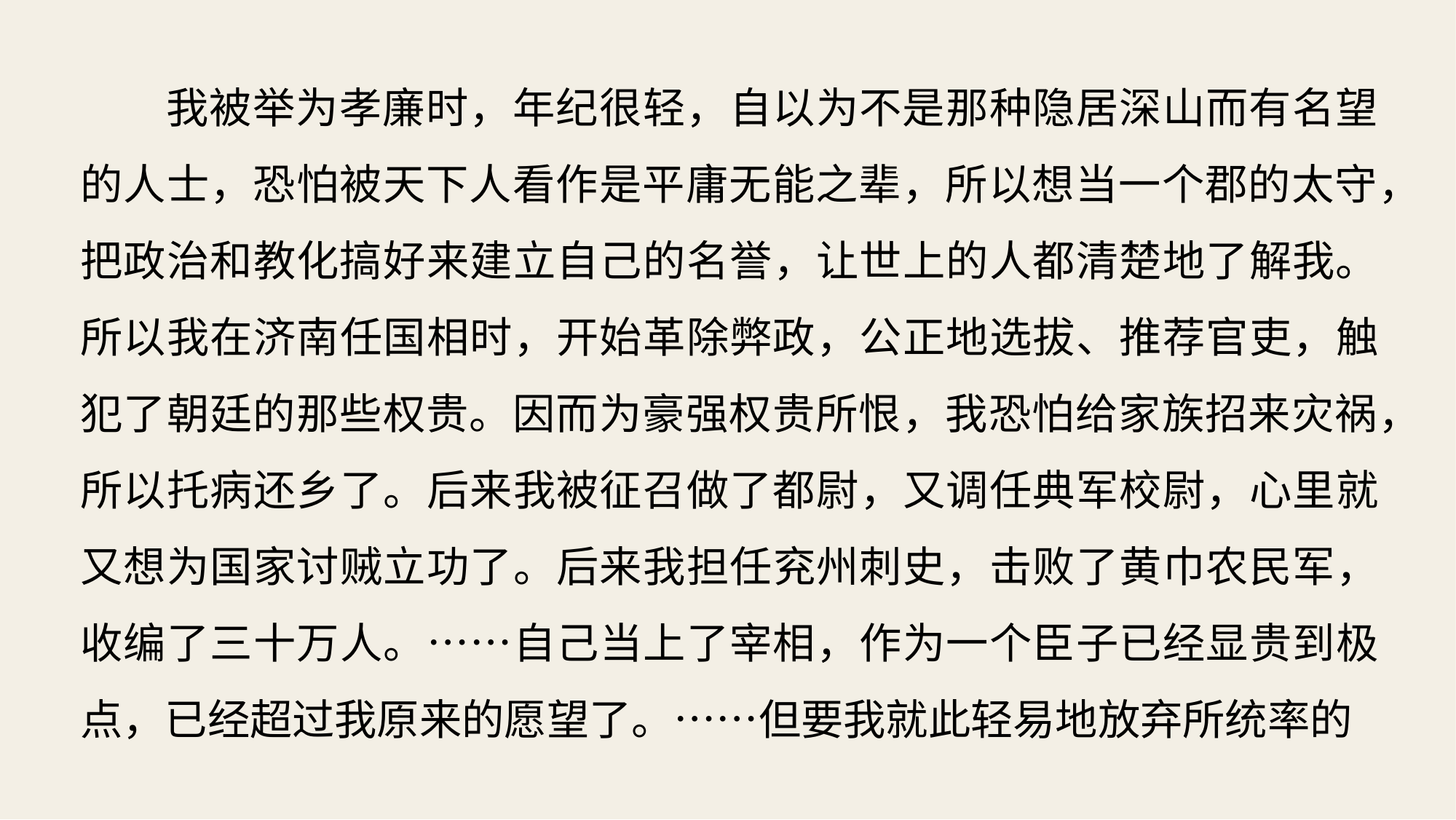

我被举为孝廉时，年纪很轻，自以为不是那种隐居深山而有名望的人士，恐怕被天下人看作是平庸无能之辈，所以想当一个郡的太守，把政治和教化搞好来建立自己的名誉，让世上的人都清楚地了解我。所以我在济南任国相时，开始革除弊政，公正地选拔、推荐官吏，触犯了朝廷的那些权贵。因而为豪强权贵所恨，我恐怕给家族招来灾祸，所以托病还乡了。后来我被征召做了都尉，又调任典军校尉，心里就又想为国家讨贼立功了。后来我担任兖州刺史，击败了黄巾农民军，收编了三十万人。……自己当上了宰相，作为一个臣子已经显贵到极点，已经超过我原来的愿望了。……但要我就此轻易地放弃所统率的